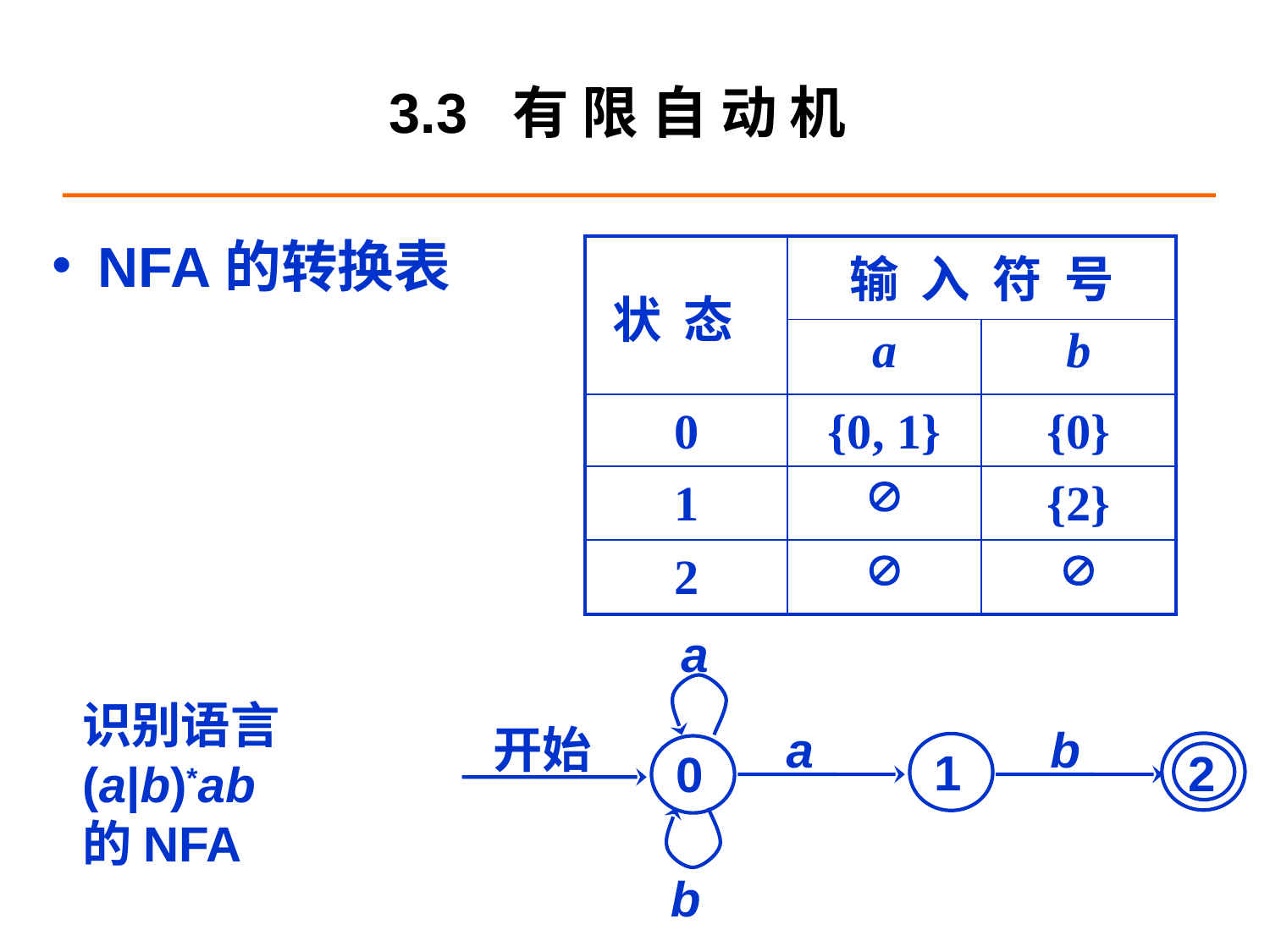

# 3.3  有 限 自 动 机
 NFA的转换表
|  | 输 入 符 号 |  |
| --- | --- | --- |
|  | a | b |
| 0 | {0, 1} | {0} |
| 1 | ∅ | {2} |
| 2 | ∅ | ∅ |
状  态
a

开始
a
b

2
1
0

b
识别语言
(a|b)*ab
的NFA